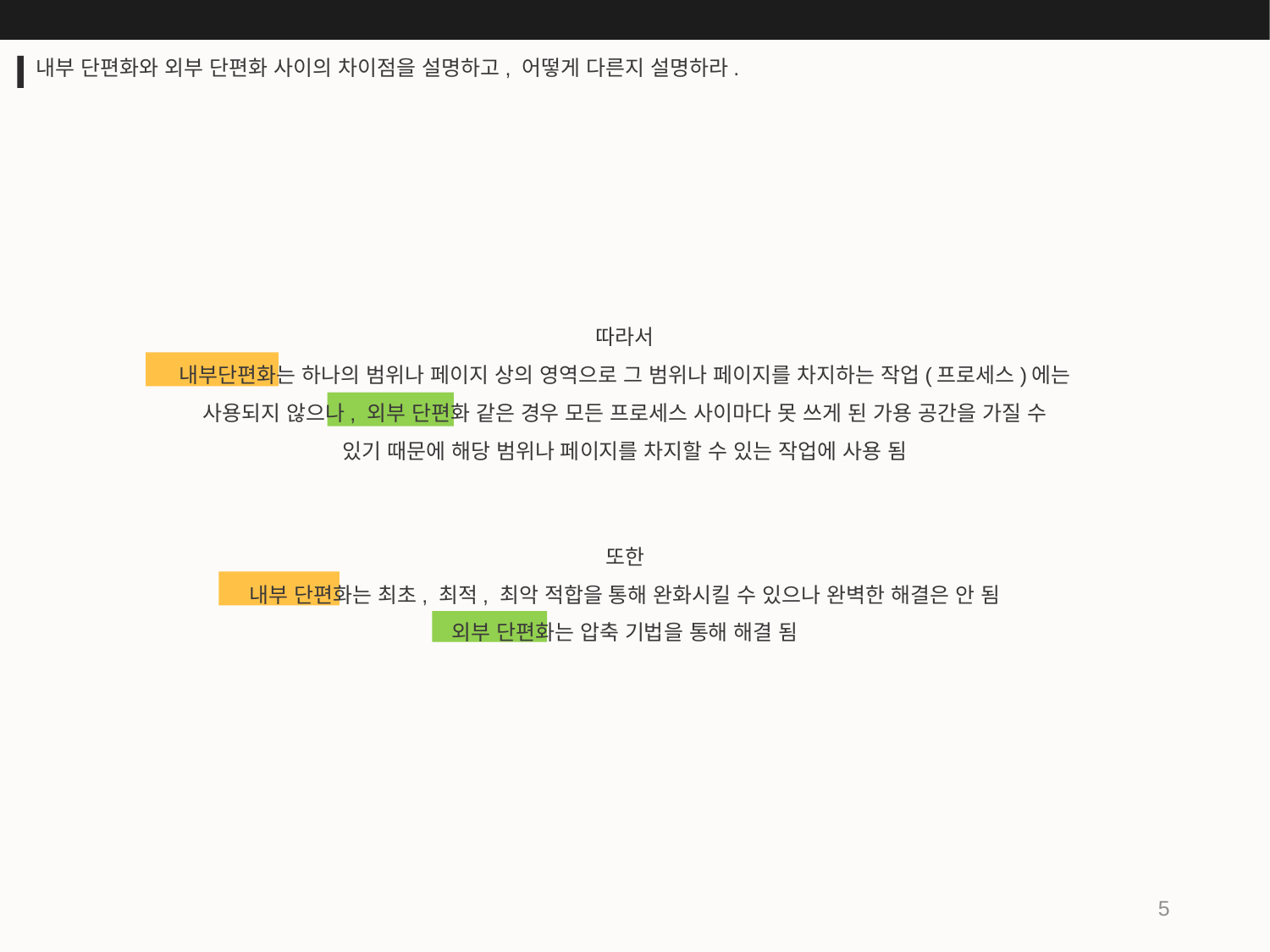

내부 단편화와 외부 단편화 사이의 차이점을 설명하고, 어떻게 다른지 설명하라.

따라서
내부단편화는 하나의 범위나 페이지 상의 영역으로 그 범위나 페이지를 차지하는 작업(프로세스)에는 사용되지 않으나, 외부 단편화 같은 경우 모든 프로세스 사이마다 못 쓰게 된 가용 공간을 가질 수
있기 때문에 해당 범위나 페이지를 차지할 수 있는 작업에 사용 됨

또한
내부 단편화는 최초, 최적, 최악 적합을 통해 완화시킬 수 있으나 완벽한 해결은 안 됨
외부 단편화는 압축 기법을 통해 해결 됨

5